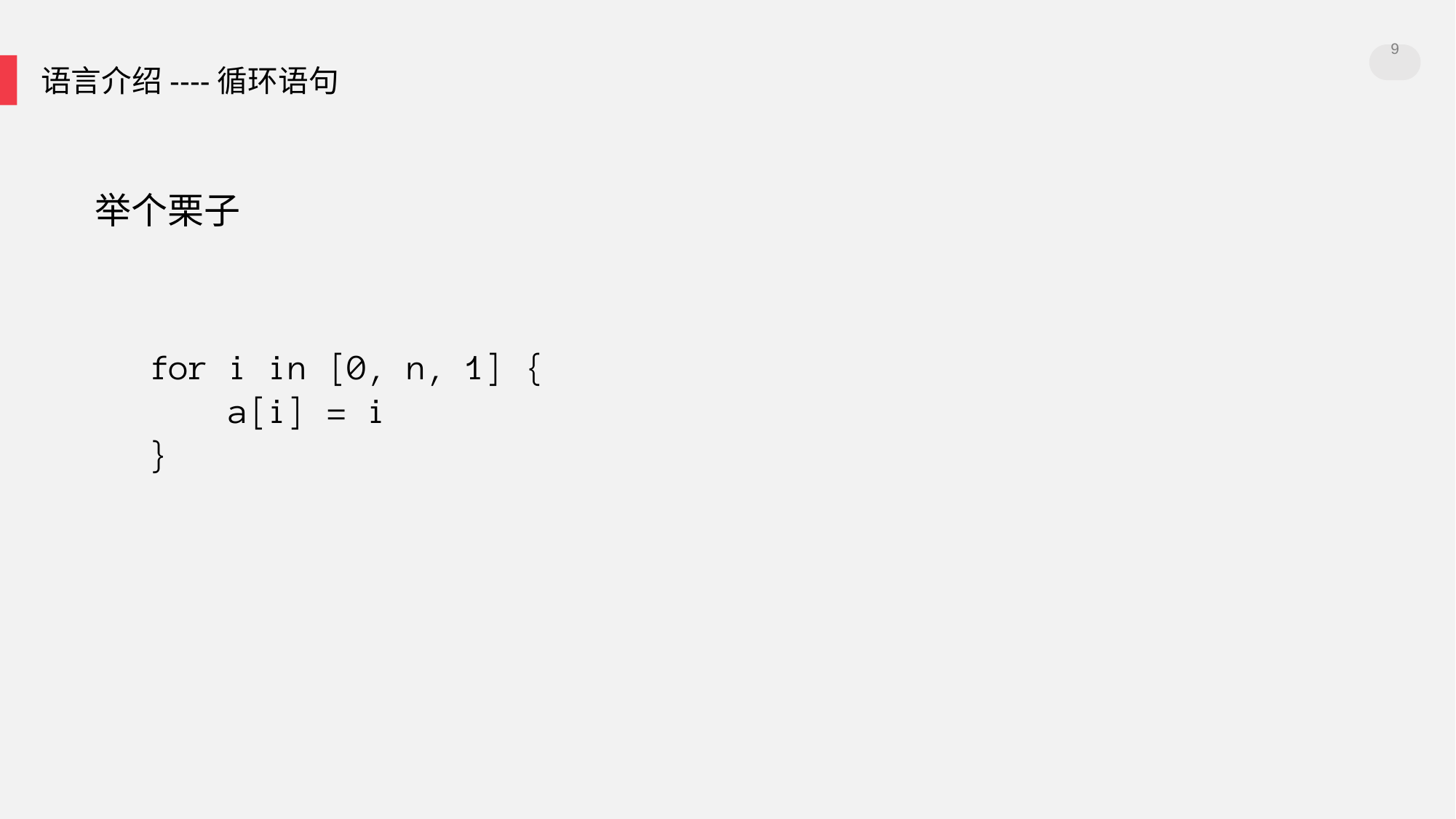

9
语言介绍----循环语句
举个栗子
for i in [0, n, 1] {
    a[i] = i
}